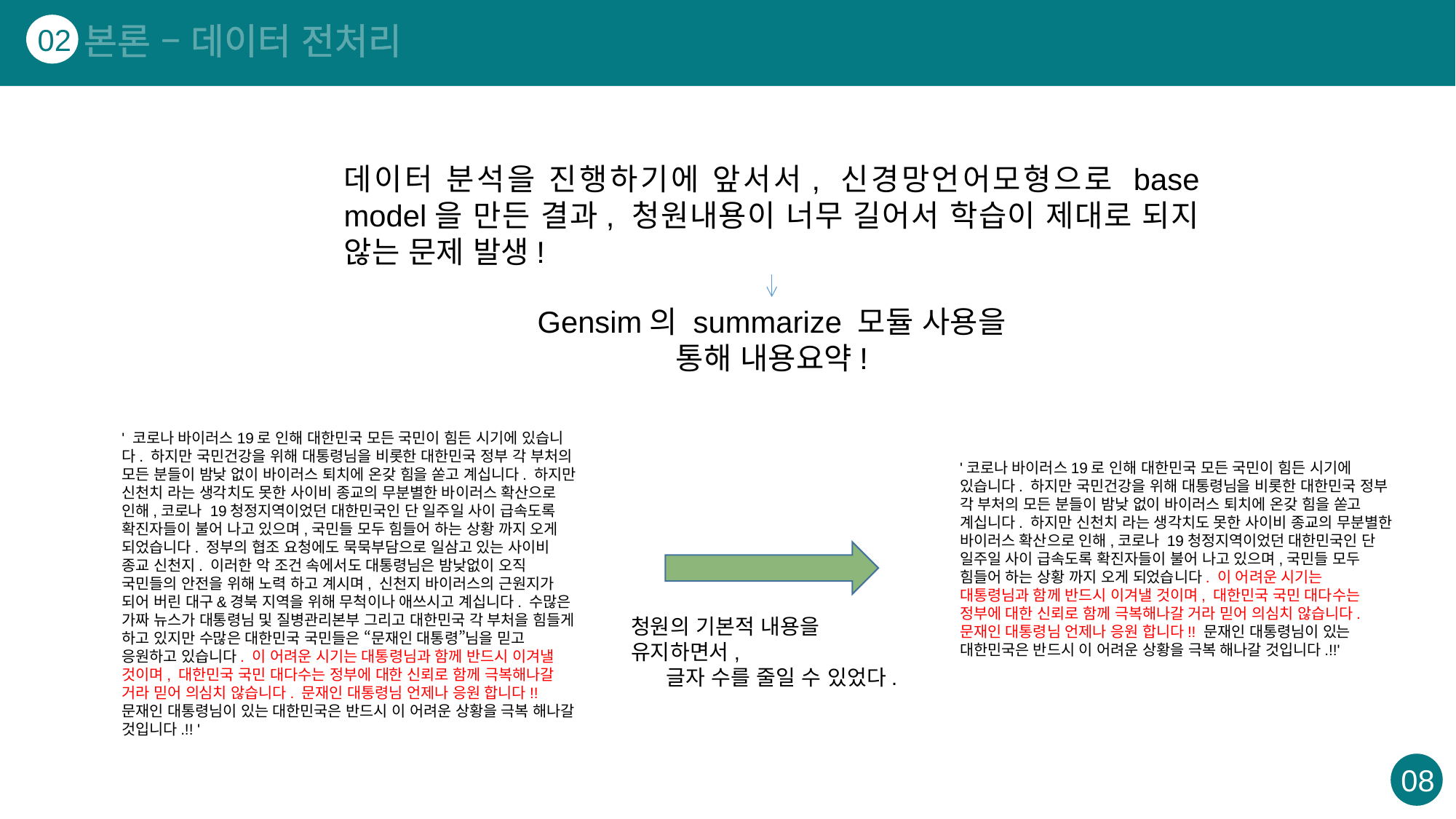

본론 – 데이터 전처리

02
데이터 분석을 진행하기에 앞서서, 신경망언어모형으로 base model을 만든 결과, 청원내용이 너무 길어서 학습이 제대로 되지 않는 문제 발생!
Gensim의 summarize 모듈 사용을 통해 내용요약!
' 코로나 바이러스19로 인해 대한민국 모든 국민이 힘든 시기에 있습니다. 하지만 국민건강을 위해 대통령님을 비롯한 대한민국 정부 각 부처의 모든 분들이 밤낮 없이 바이러스 퇴치에 온갖 힘을 쏟고 계십니다. 하지만 신천치 라는 생각치도 못한 사이비 종교의 무분별한 바이러스 확산으로 인해,코로나 19청정지역이었던 대한민국인 단 일주일 사이 급속도록 확진자들이 불어 나고 있으며,국민들 모두 힘들어 하는 상황 까지 오게 되었습니다. 정부의 협조 요청에도 묵묵부담으로 일삼고 있는 사이비 종교 신천지. 이러한 악 조건 속에서도 대통령님은 밤낮없이 오직 국민들의 안전을 위해 노력 하고 계시며, 신천지 바이러스의 근원지가 되어 버린 대구&경북 지역을 위해 무척이나 애쓰시고 계십니다. 수많은 가짜 뉴스가 대통령님 및 질병관리본부 그리고 대한민국 각 부처을 힘들게 하고 있지만 수많은 대한민국 국민들은 “문재인 대통령”님을 믿고 응원하고 있습니다. 이 어려운 시기는 대통령님과 함께 반드시 이겨낼 것이며, 대한민국 국민 대다수는 정부에 대한 신뢰로 함께 극복해나갈 거라 믿어 의심치 않습니다. 문재인 대통령님 언제나 응원 합니다!! 문재인 대통령님이 있는 대한민국은 반드시 이 어려운 상황을 극복 해나갈 것입니다.!! '
'코로나 바이러스19로 인해 대한민국 모든 국민이 힘든 시기에 있습니다. 하지만 국민건강을 위해 대통령님을 비롯한 대한민국 정부 각 부처의 모든 분들이 밤낮 없이 바이러스 퇴치에 온갖 힘을 쏟고 계십니다. 하지만 신천치 라는 생각치도 못한 사이비 종교의 무분별한 바이러스 확산으로 인해,코로나 19청정지역이었던 대한민국인 단 일주일 사이 급속도록 확진자들이 불어 나고 있으며,국민들 모두 힘들어 하는 상황 까지 오게 되었습니다. 이 어려운 시기는 대통령님과 함께 반드시 이겨낼 것이며, 대한민국 국민 대다수는 정부에 대한 신뢰로 함께 극복해나갈 거라 믿어 의심치 않습니다. 문재인 대통령님 언제나 응원 합니다!! 문재인 대통령님이 있는 대한민국은 반드시 이 어려운 상황을 극복 해나갈 것입니다.!!'

청원의 기본적 내용을 유지하면서,
     글자 수를 줄일 수 있었다.

08